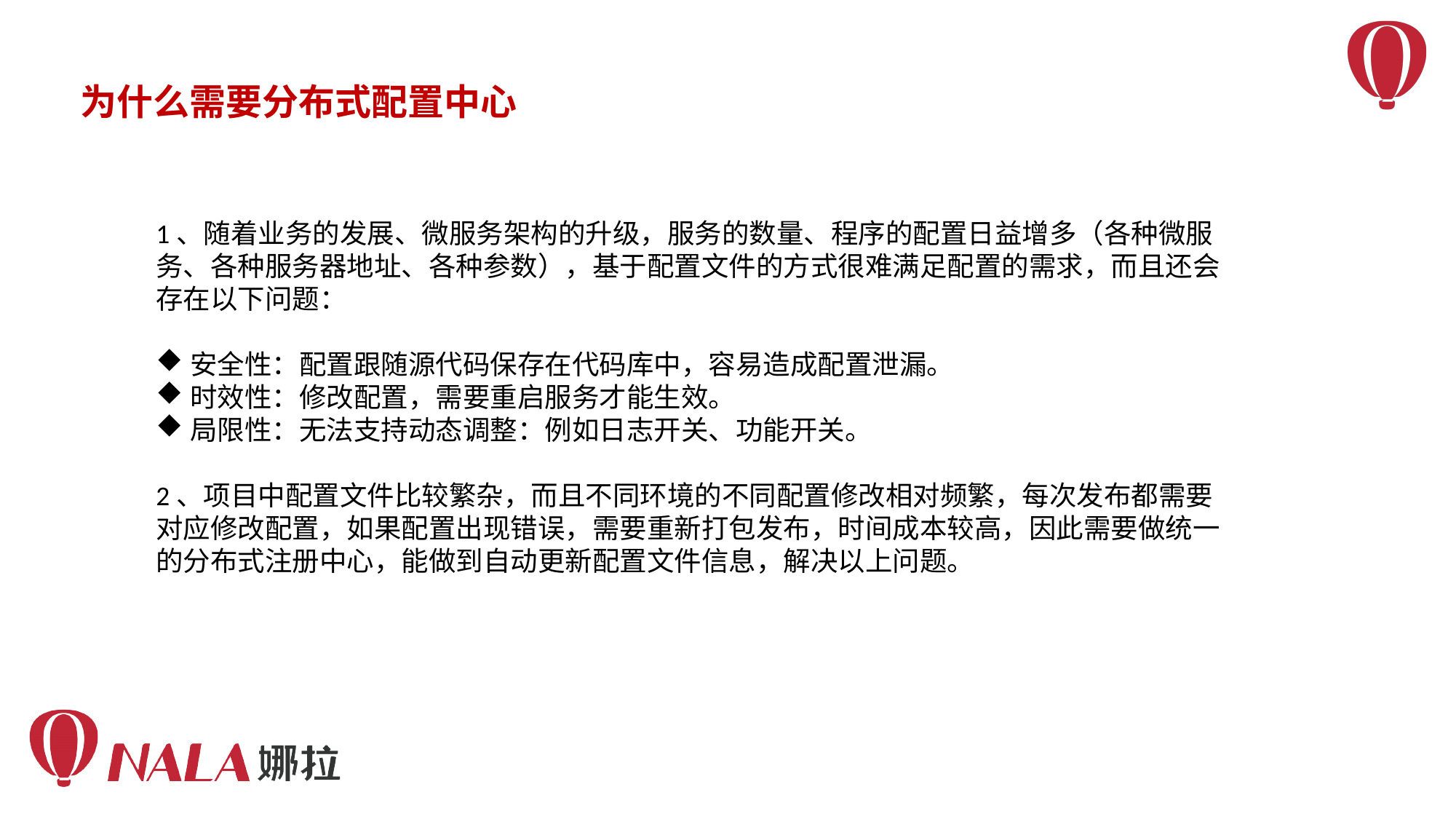

为什么需要分布式配置中心
1、随着业务的发展、微服务架构的升级，服务的数量、程序的配置日益增多（各种微服务、各种服务器地址、各种参数），基于配置文件的方式很难满足配置的需求，而且还会存在以下问题：

安全性：配置跟随源代码保存在代码库中，容易造成配置泄漏。
时效性：修改配置，需要重启服务才能生效。
局限性：无法支持动态调整：例如日志开关、功能开关。

2、项目中配置文件比较繁杂，而且不同环境的不同配置修改相对频繁，每次发布都需要对应修改配置，如果配置出现错误，需要重新打包发布，时间成本较高，因此需要做统一的分布式注册中心，能做到自动更新配置文件信息，解决以上问题。